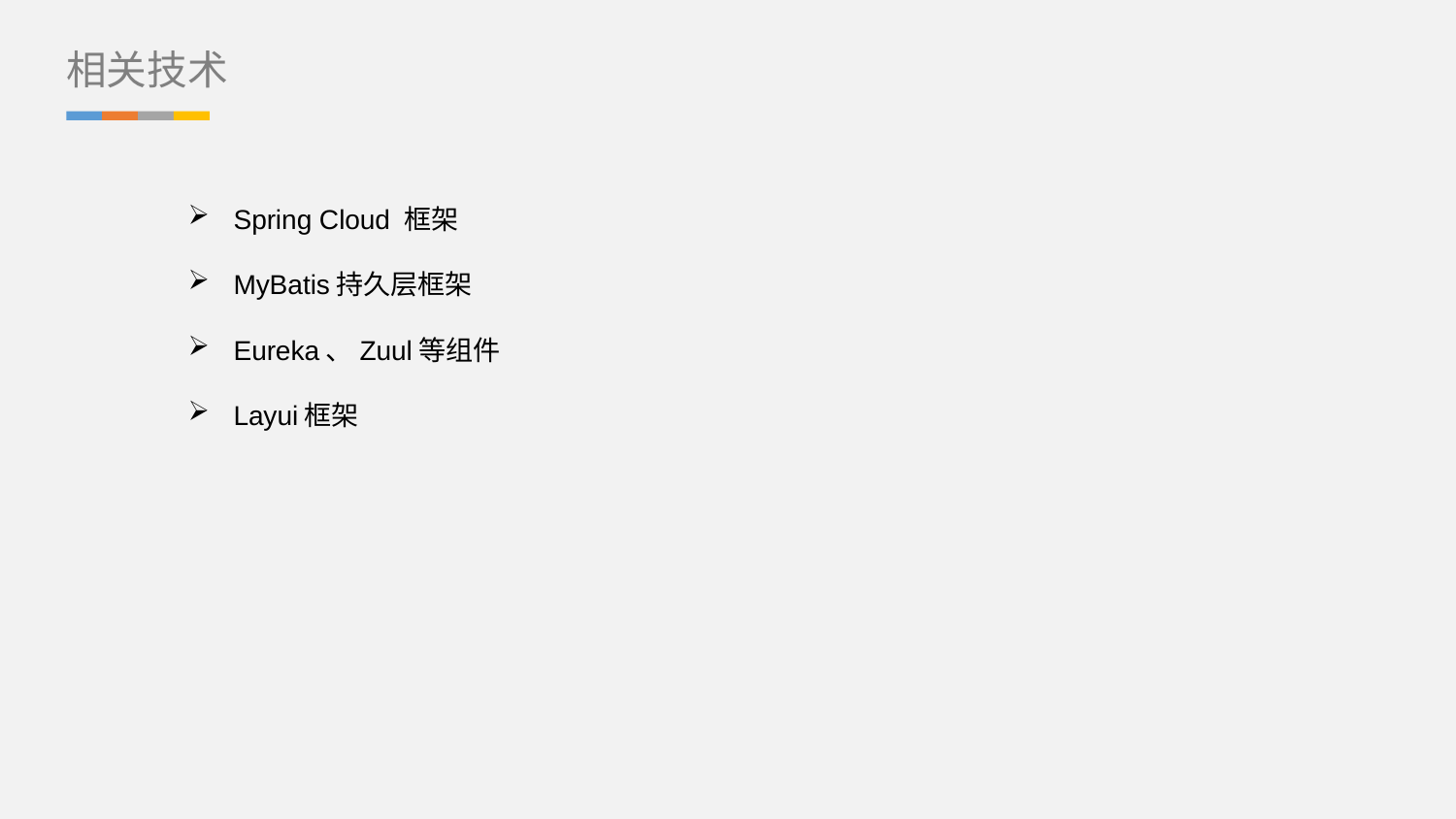

相关技术

Spring Cloud 框架

MyBatis持久层框架

Eureka、Zuul等组件

Layui框架